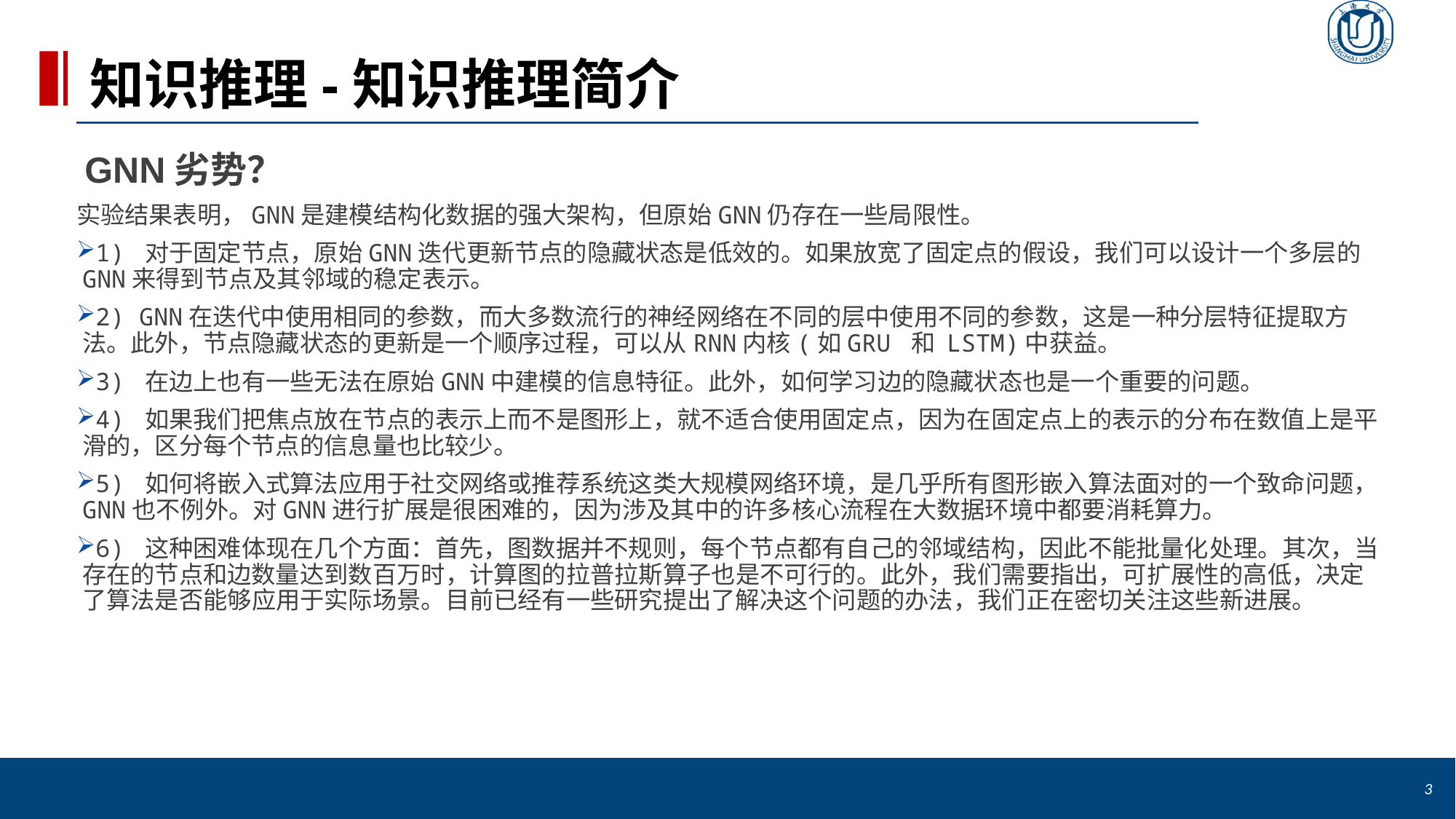

# 知识推理-知识推理简介
GNN劣势？
实验结果表明，GNN是建模结构化数据的强大架构，但原始GNN仍存在一些局限性。
1) 对于固定节点，原始GNN迭代更新节点的隐藏状态是低效的。如果放宽了固定点的假设，我们可以设计一个多层的GNN来得到节点及其邻域的稳定表示。
2) GNN在迭代中使用相同的参数，而大多数流行的神经网络在不同的层中使用不同的参数，这是一种分层特征提取方法。此外，节点隐藏状态的更新是一个顺序过程，可以从RNN内核(如GRU 和 LSTM)中获益。
3) 在边上也有一些无法在原始GNN中建模的信息特征。此外，如何学习边的隐藏状态也是一个重要的问题。
4) 如果我们把焦点放在节点的表示上而不是图形上，就不适合使用固定点，因为在固定点上的表示的分布在数值上是平滑的，区分每个节点的信息量也比较少。
5) 如何将嵌入式算法应用于社交网络或推荐系统这类大规模网络环境，是几乎所有图形嵌入算法面对的一个致命问题，GNN也不例外。对GNN进行扩展是很困难的，因为涉及其中的许多核心流程在大数据环境中都要消耗算力。
6) 这种困难体现在几个方面：首先，图数据并不规则，每个节点都有自己的邻域结构，因此不能批量化处理。其次，当存在的节点和边数量达到数百万时，计算图的拉普拉斯算子也是不可行的。此外，我们需要指出，可扩展性的高低，决定了算法是否能够应用于实际场景。目前已经有一些研究提出了解决这个问题的办法，我们正在密切关注这些新进展。

3